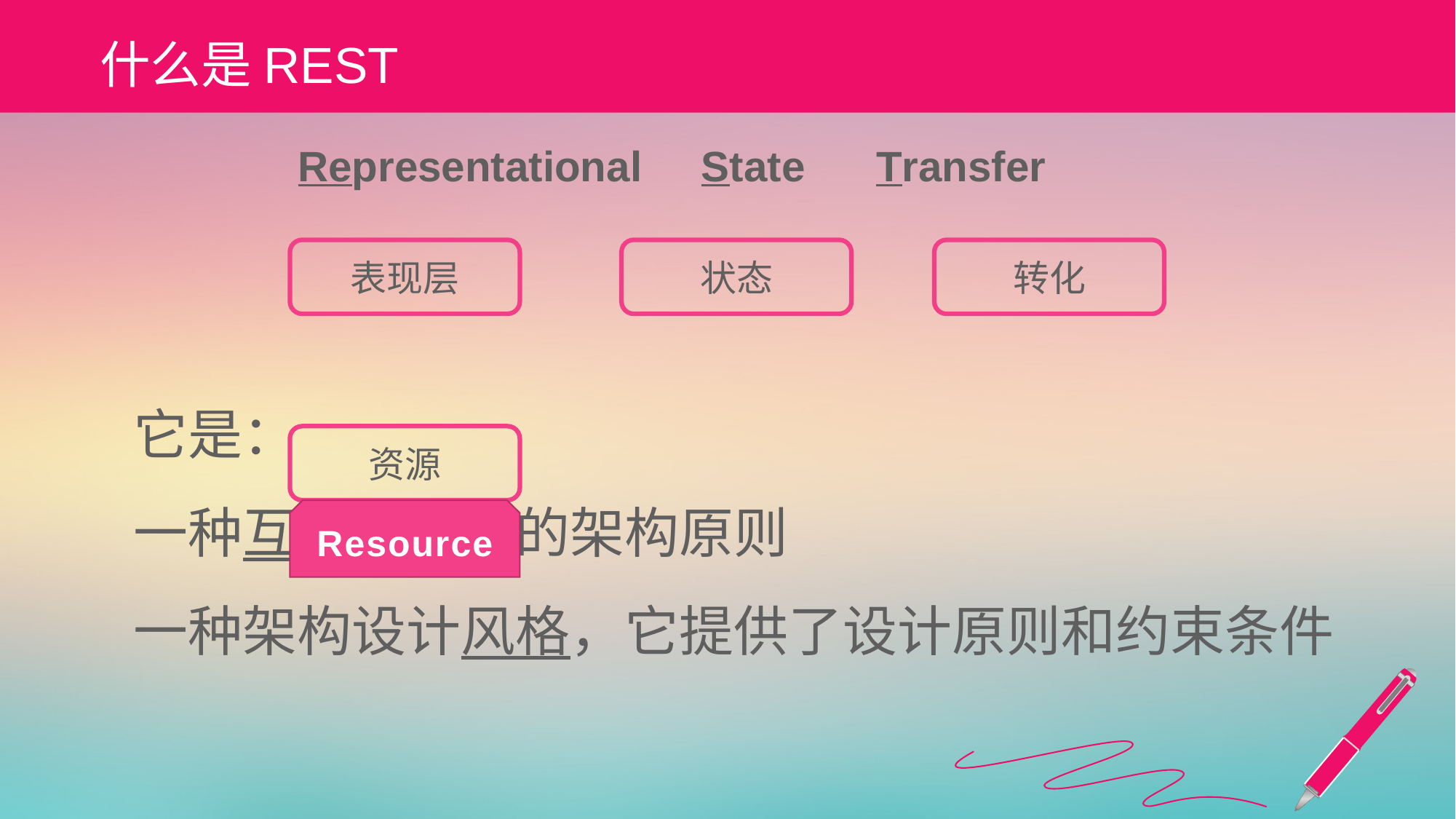

# 什么是REST
Representational     State      Transfer
表现层
状态
转化
它是：
一种互联网软件的架构原则
一种架构设计风格，它提供了设计原则和约束条件
资源
Resource